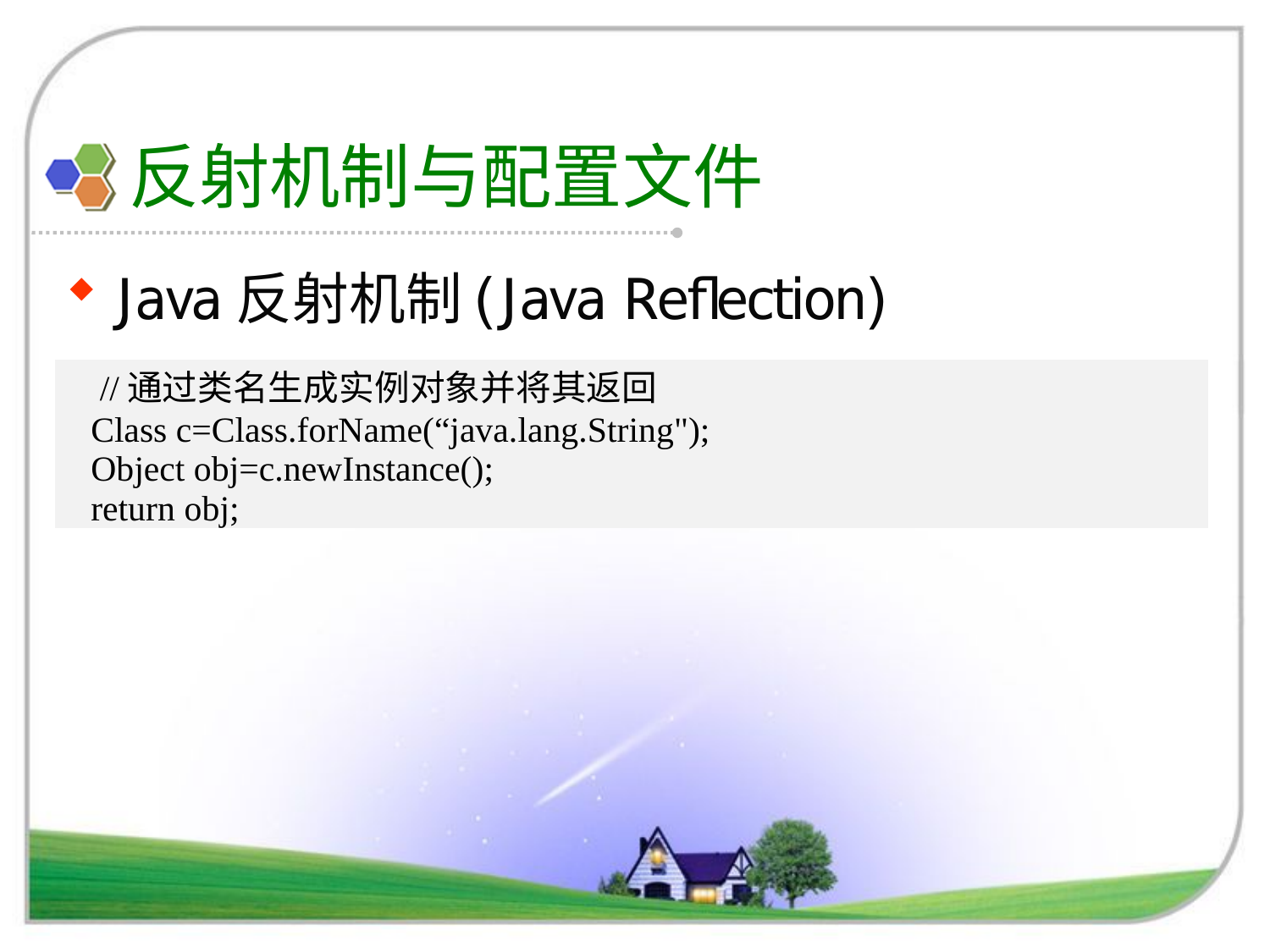

# 反射机制与配置文件
Java反射机制(Java Reflection)

| //通过类名生成实例对象并将其返回 Class c=Class.forName(“java.lang.String"); Object obj=c.newInstance(); return obj; |
| --- |